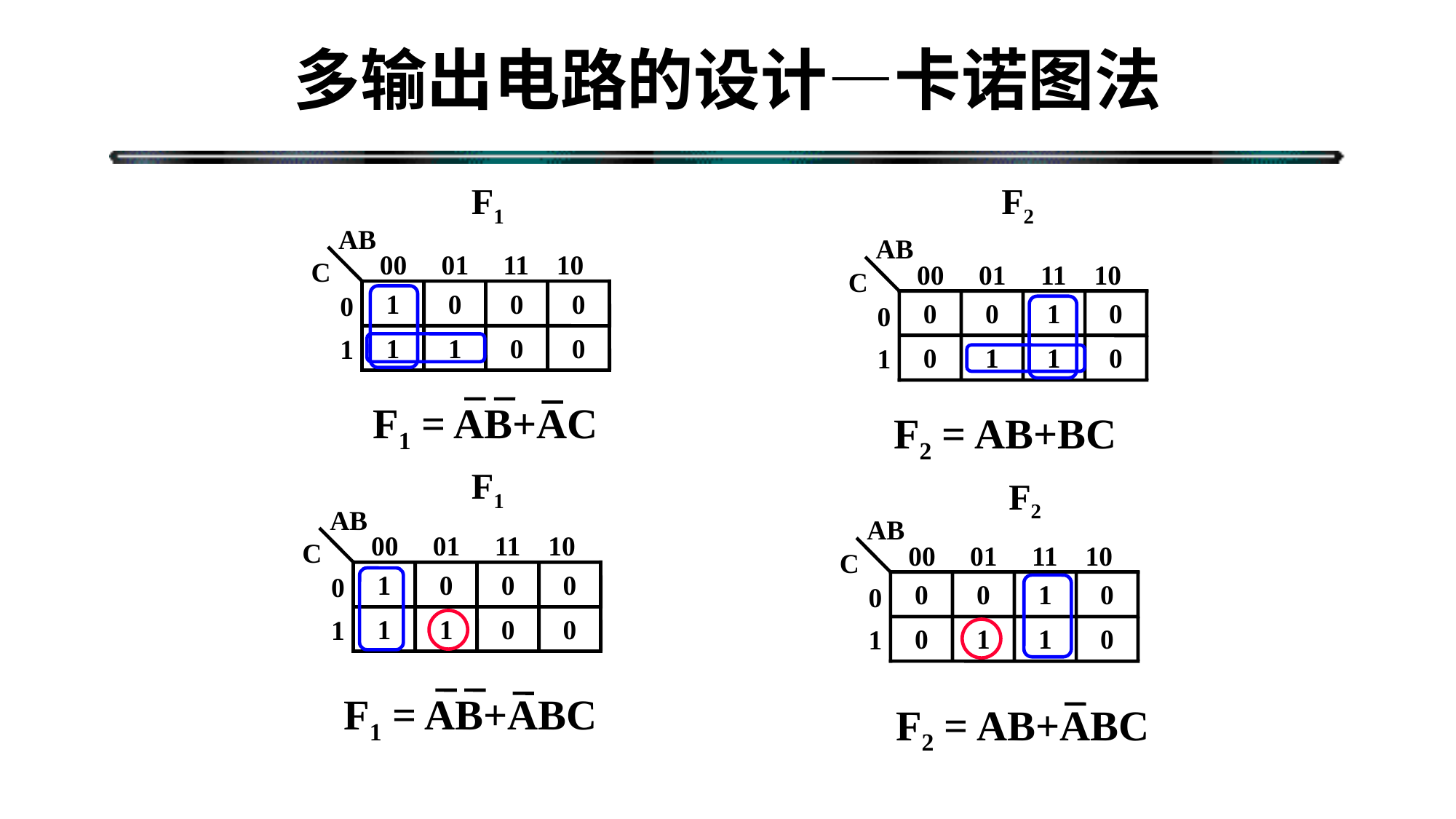

# 多输出电路的设计—卡诺图法
F1
F2
AB
00     01     11    10

C
1

0

0

0

0

1
1

1
0
0

AB
00     01     11    10

C
0

0

1

0

0

1
0

1
1
0

F1 = AB+AC

F2 = AB+BC
F1
F2
AB
00     01     11    10

C
1

0

0

0

0

1
1

1
0
0

AB
00     01     11    10

C
0

0

1

0

0

1
0

1
1
0

F1 = AB+ABC

F2 = AB+ABC